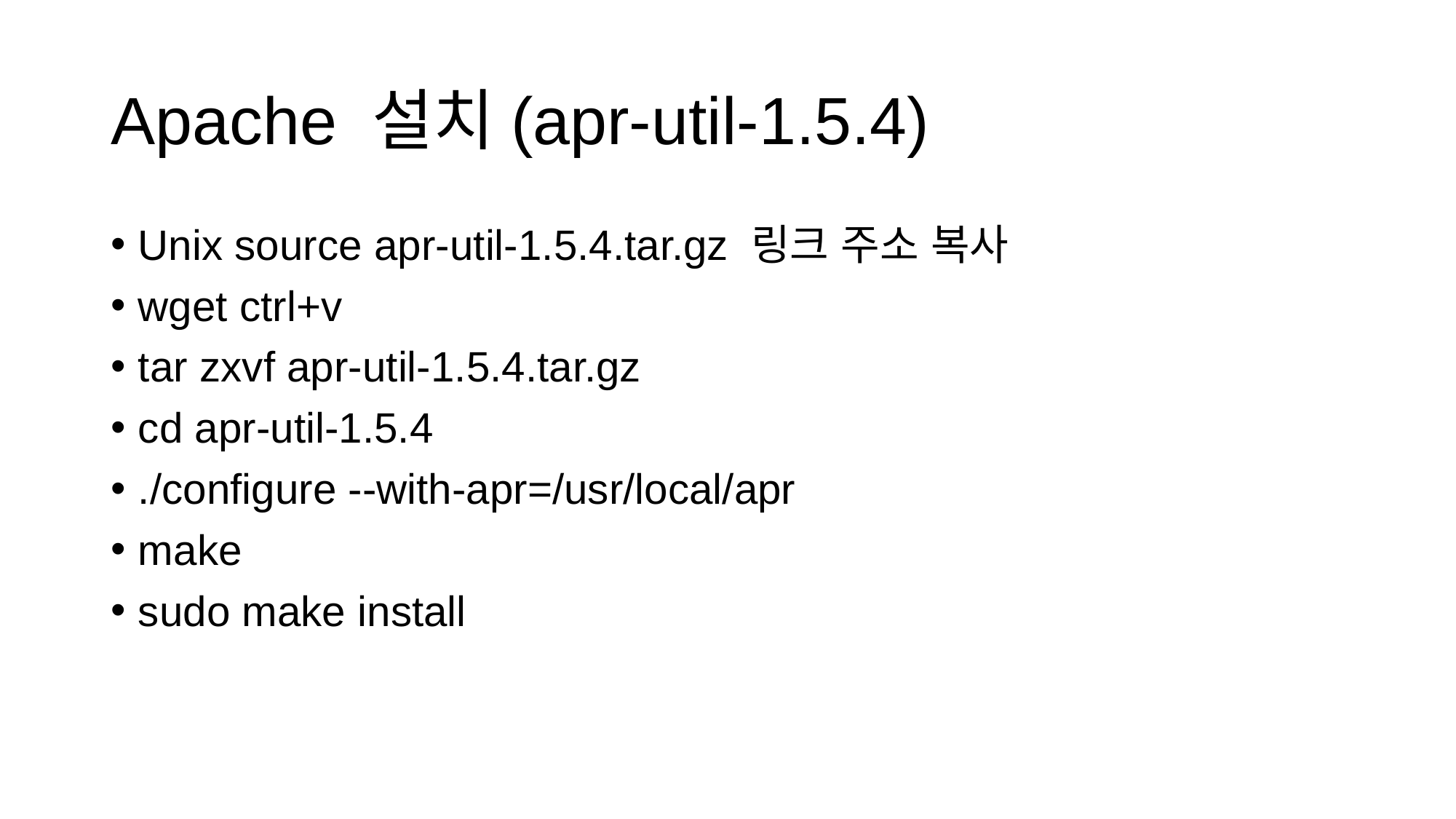

# Apache 설치(apr-util-1.5.4)
Unix source apr-util-1.5.4.tar.gz 링크 주소 복사
wget ctrl+v
tar zxvf apr-util-1.5.4.tar.gz
cd apr-util-1.5.4
./configure --with-apr=/usr/local/apr
make
sudo make install